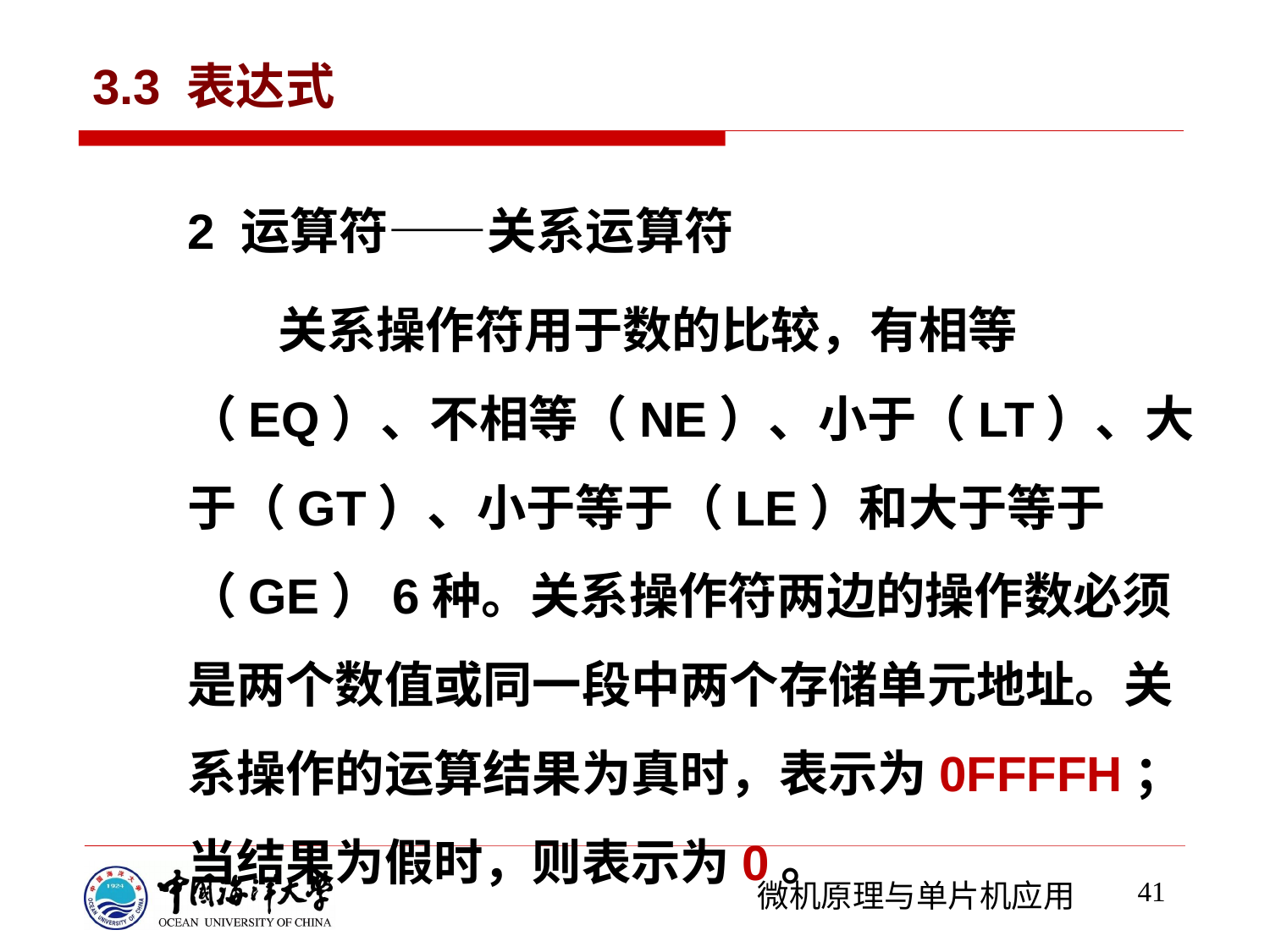

# 3.3 表达式
2 运算符——关系运算符
       关系操作符用于数的比较，有相等（EQ）、不相等（NE）、小于（LT）、大于（GT）、小于等于（LE）和大于等于（GE）6种。关系操作符两边的操作数必须是两个数值或同一段中两个存储单元地址。关系操作的运算结果为真时，表示为0FFFFH；当结果为假时，则表示为0。

41